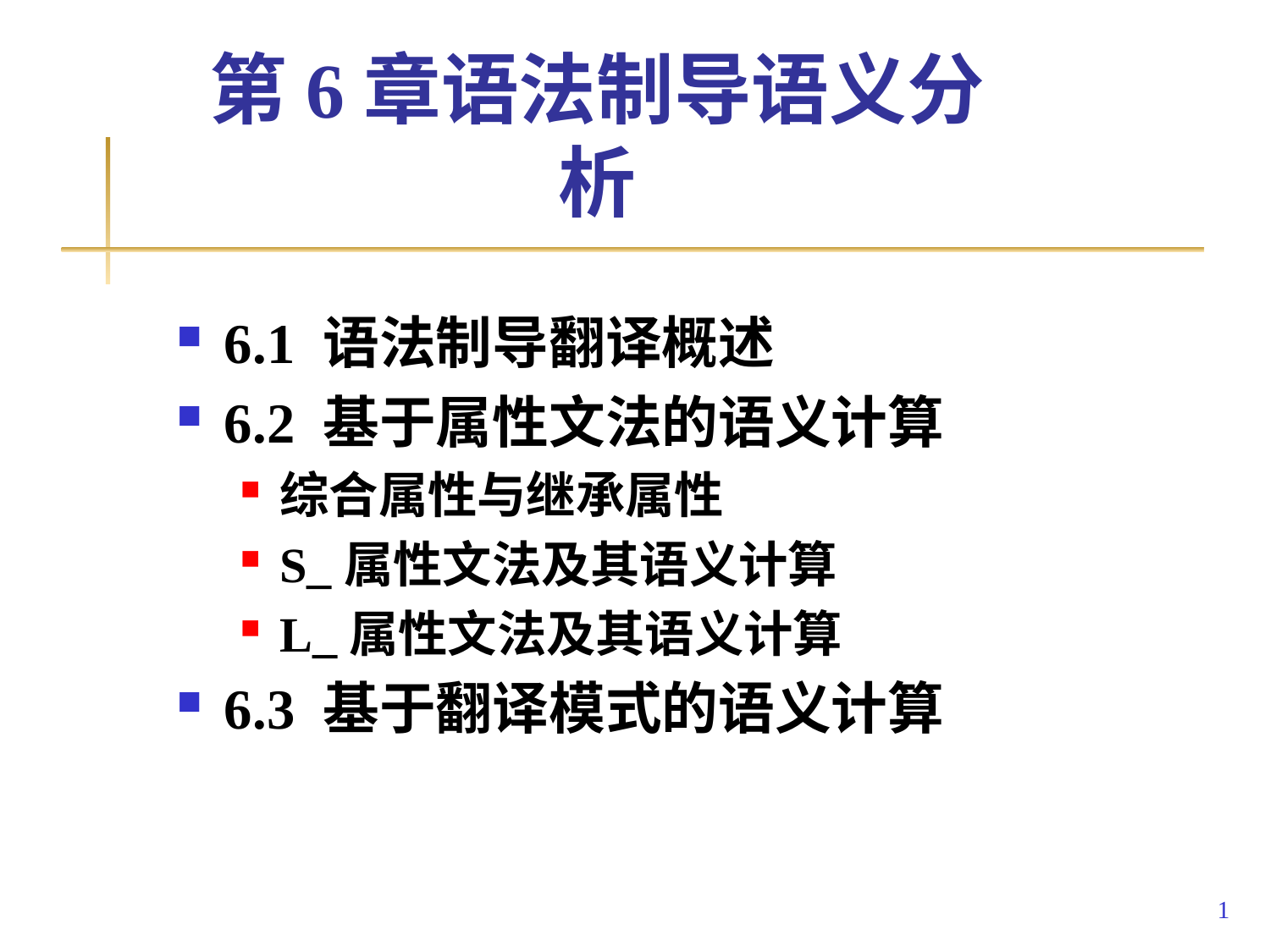

# 第6章语法制导语义分析
6.1 语法制导翻译概述
6.2 基于属性文法的语义计算
综合属性与继承属性
S_属性文法及其语义计算
L_属性文法及其语义计算
6.3 基于翻译模式的语义计算
1